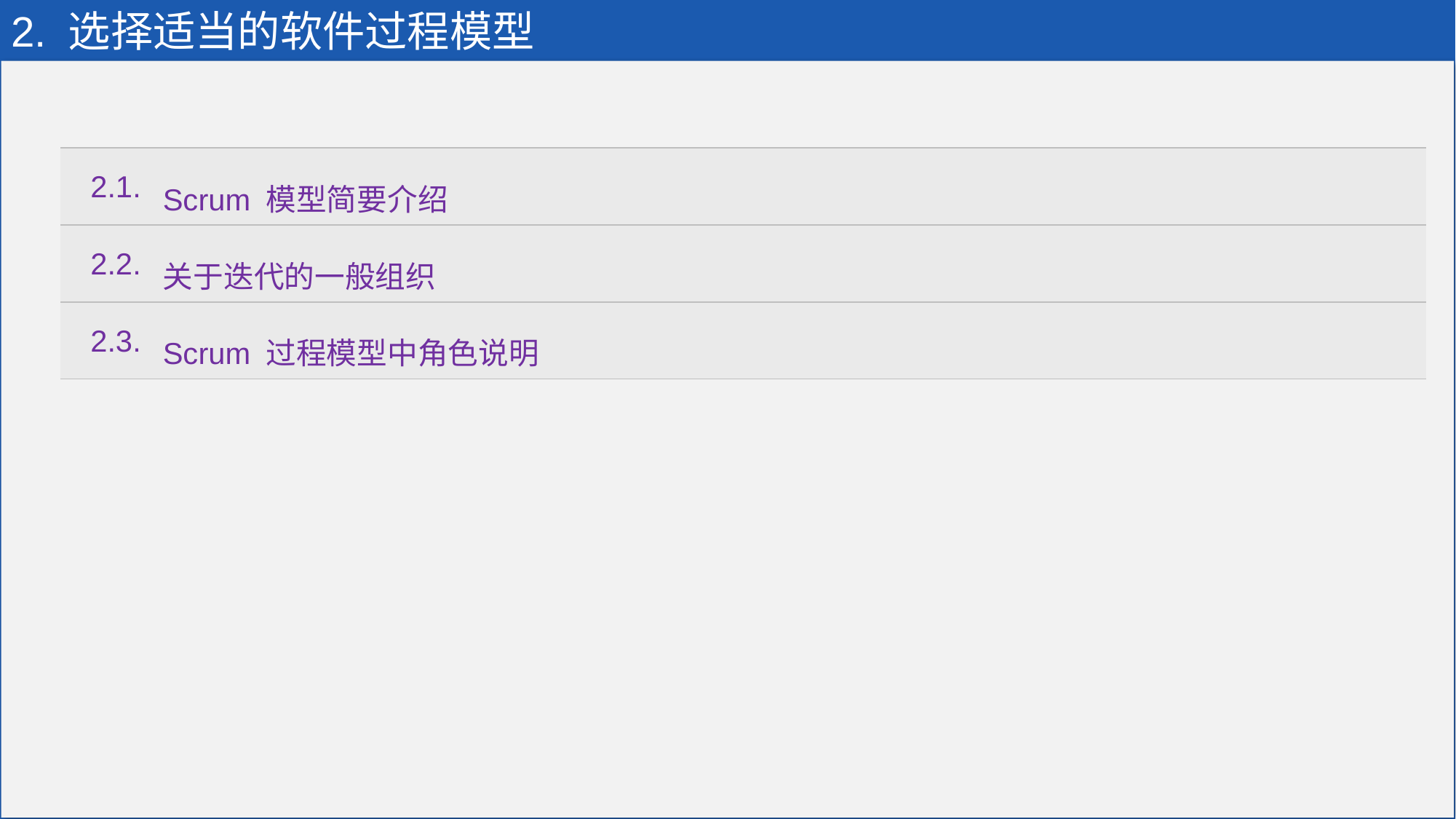

# 2. 选择适当的软件过程模型
| 2.1. | Scrum 模型简要介绍 |
| --- | --- |
| 2.2. | 关于迭代的一般组织 |
| 2.3. | Scrum 过程模型中角色说明 |